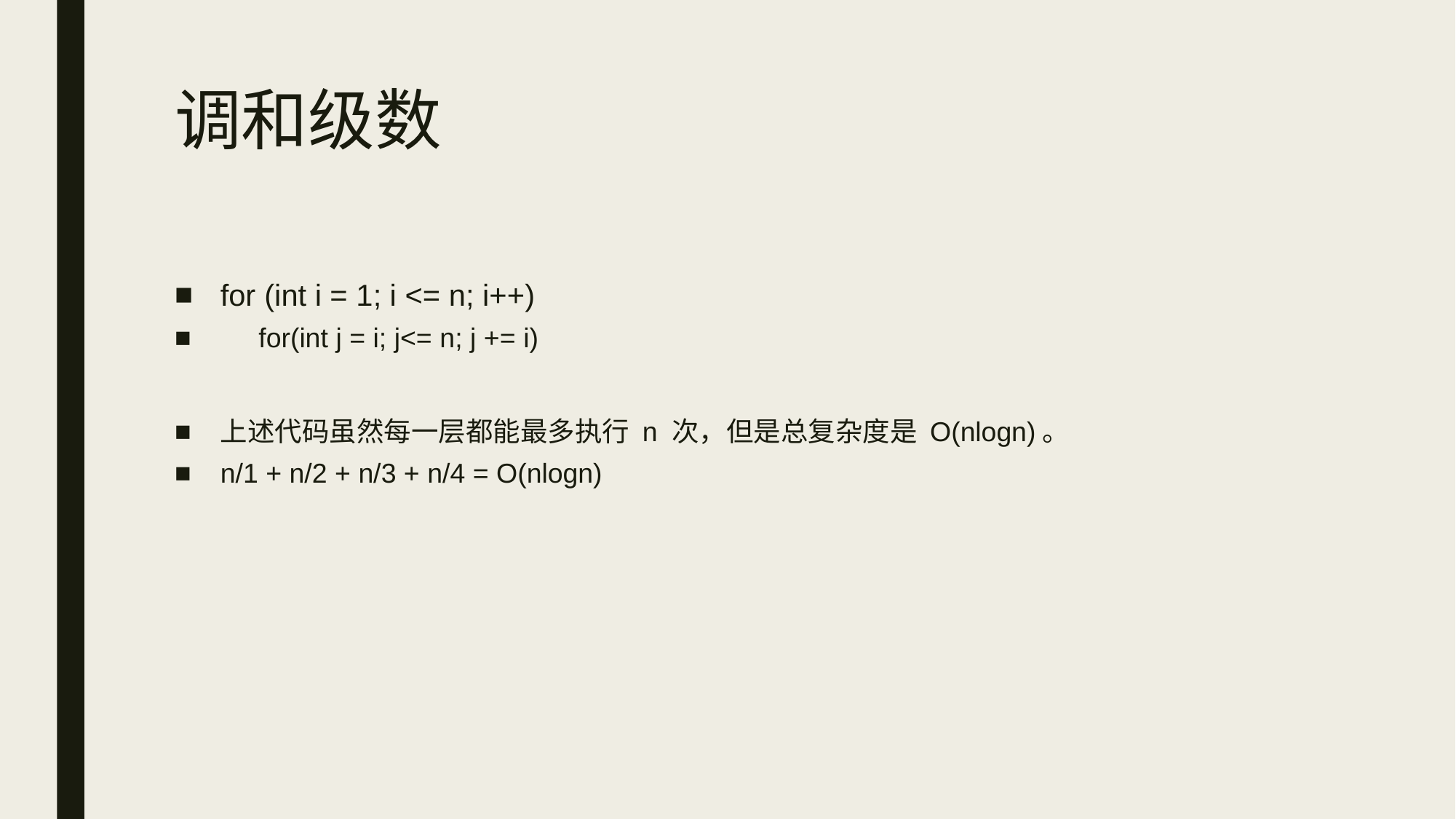

# 调和级数
for (int i = 1; i <= n; i++)
     for(int j = i; j<= n; j += i)

上述代码虽然每一层都能最多执行 n 次，但是总复杂度是 O(nlogn)。
n/1 + n/2 + n/3 + n/4 = O(nlogn)